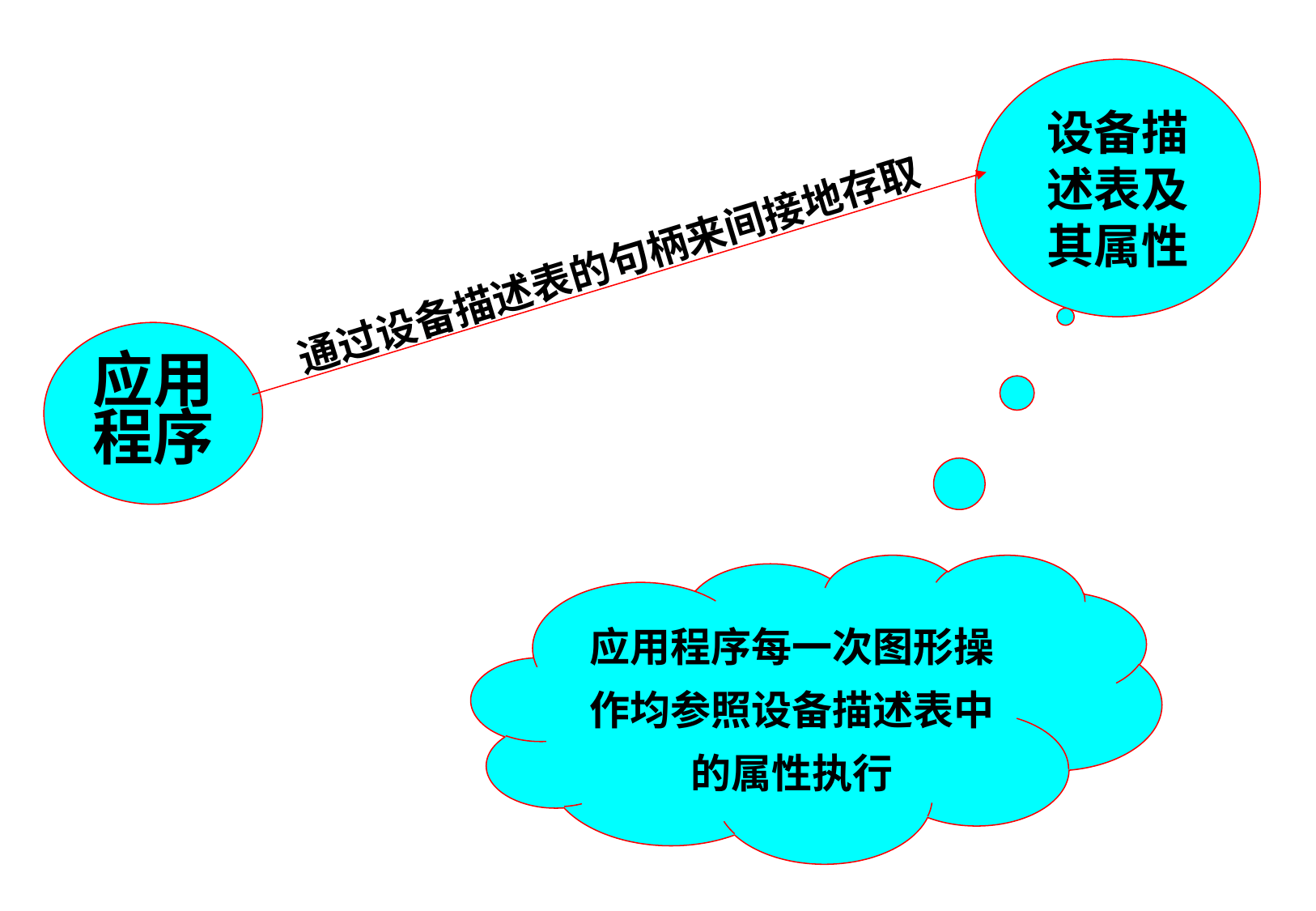

设备描述表及其属性

通过设备描述表的句柄来间接地存取
应用程序
应用程序每一次图形操作均参照设备描述表中的属性执行